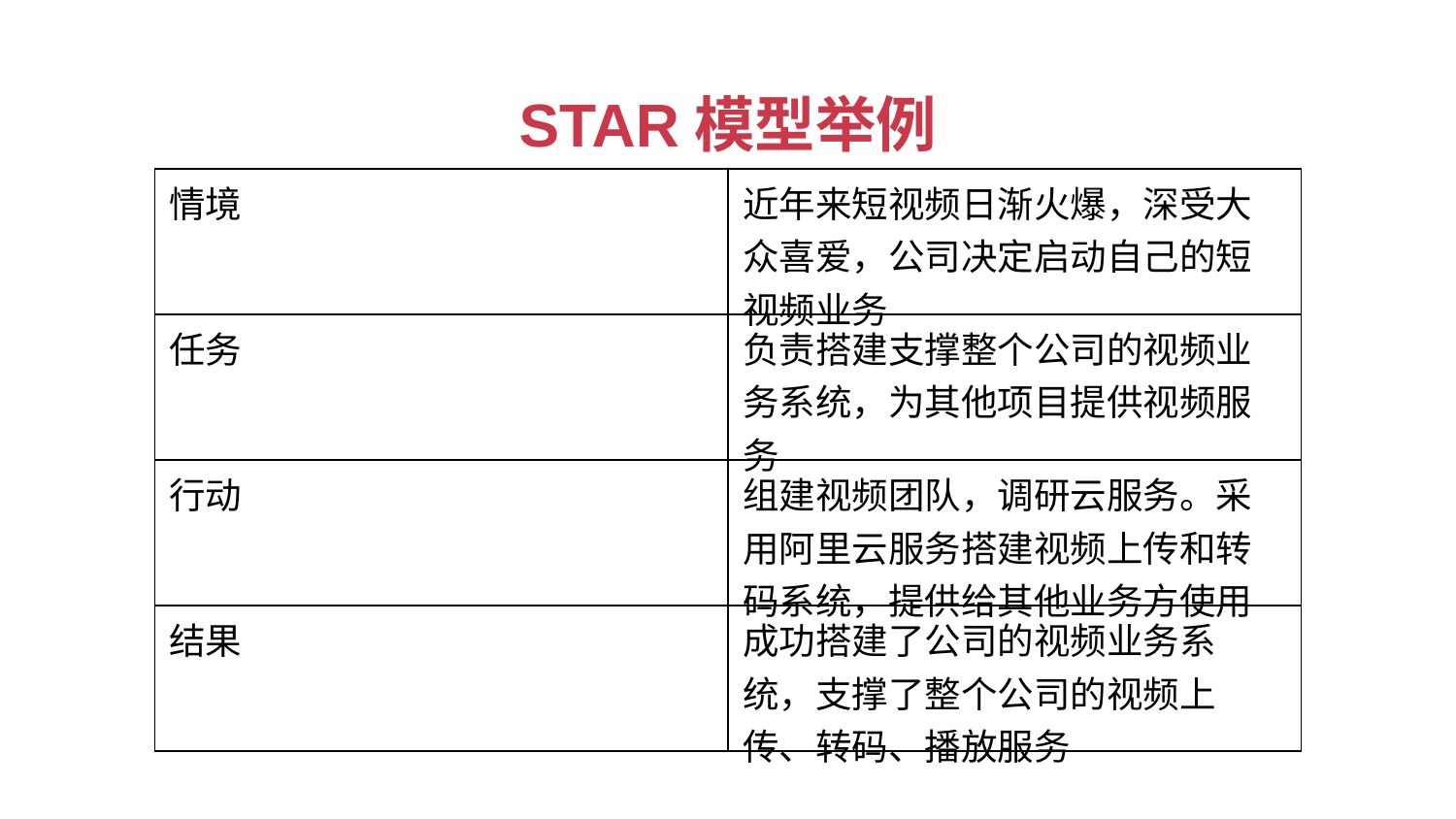

STAR模型举例
| 情境 | 近年来短视频日渐火爆，深受大众喜爱，公司决定启动自己的短视频业务 |
| --- | --- |
| 任务 | 负责搭建支撑整个公司的视频业务系统，为其他项目提供视频服务 |
| 行动 | 组建视频团队，调研云服务。采用阿里云服务搭建视频上传和转码系统，提供给其他业务方使用 |
| 结果 | 成功搭建了公司的视频业务系统，支撑了整个公司的视频上传、转码、播放服务 |